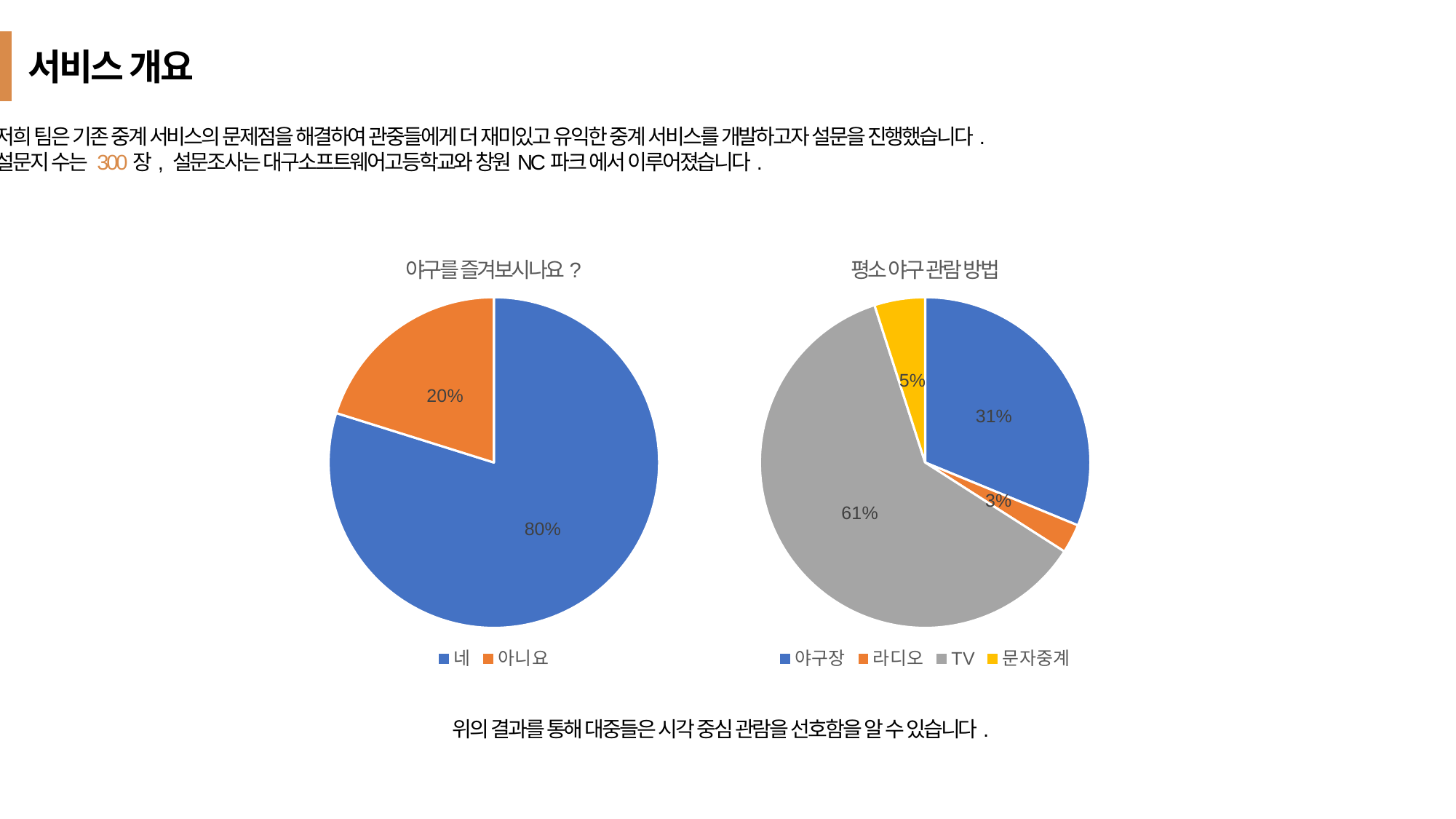

서비스 개요
저희 팀은 기존 중계 서비스의 문제점을 해결하여 관중들에게 더 재미있고 유익한 중계 서비스를 개발하고자 설문을 진행했습니다.
설문지 수는 300장, 설문조사는 대구소프트웨어고등학교와 창원NC파크 에서 이루어졌습니다.

### Chart:

| Category | 야구를 즐겨보시나요? |
|---|---|
| 네 | 0.7984 |
| 아니요 | 0.2016 |

### Chart:

| Category | 평소 야구 관람 방법 |
|---|---|
| 야구장 | 0.3121 |
| 라디오 | 0.0284 |
| TV | 0.6099 |
| 문자중계 | 0.0496 |
위의 결과를 통해 대중들은 시각 중심 관람을 선호함을 알 수 있습니다.